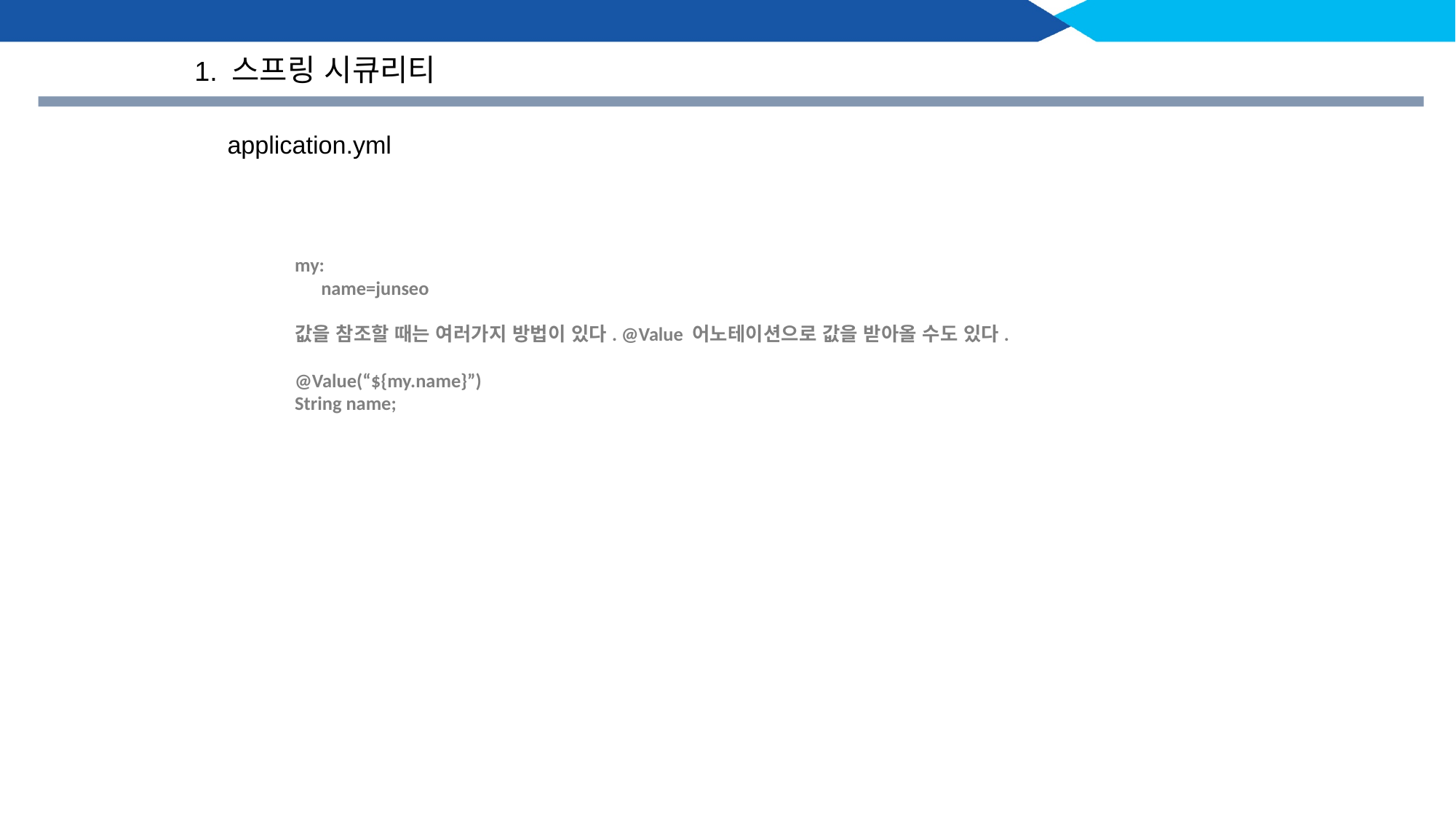

1. 스프링 시큐리티
application.yml
my:
      name=junseo

값을 참조할 때는 여러가지 방법이 있다. @Value 어노테이션으로 값을 받아올 수도 있다.

@Value(“${my.name}”)
String name;